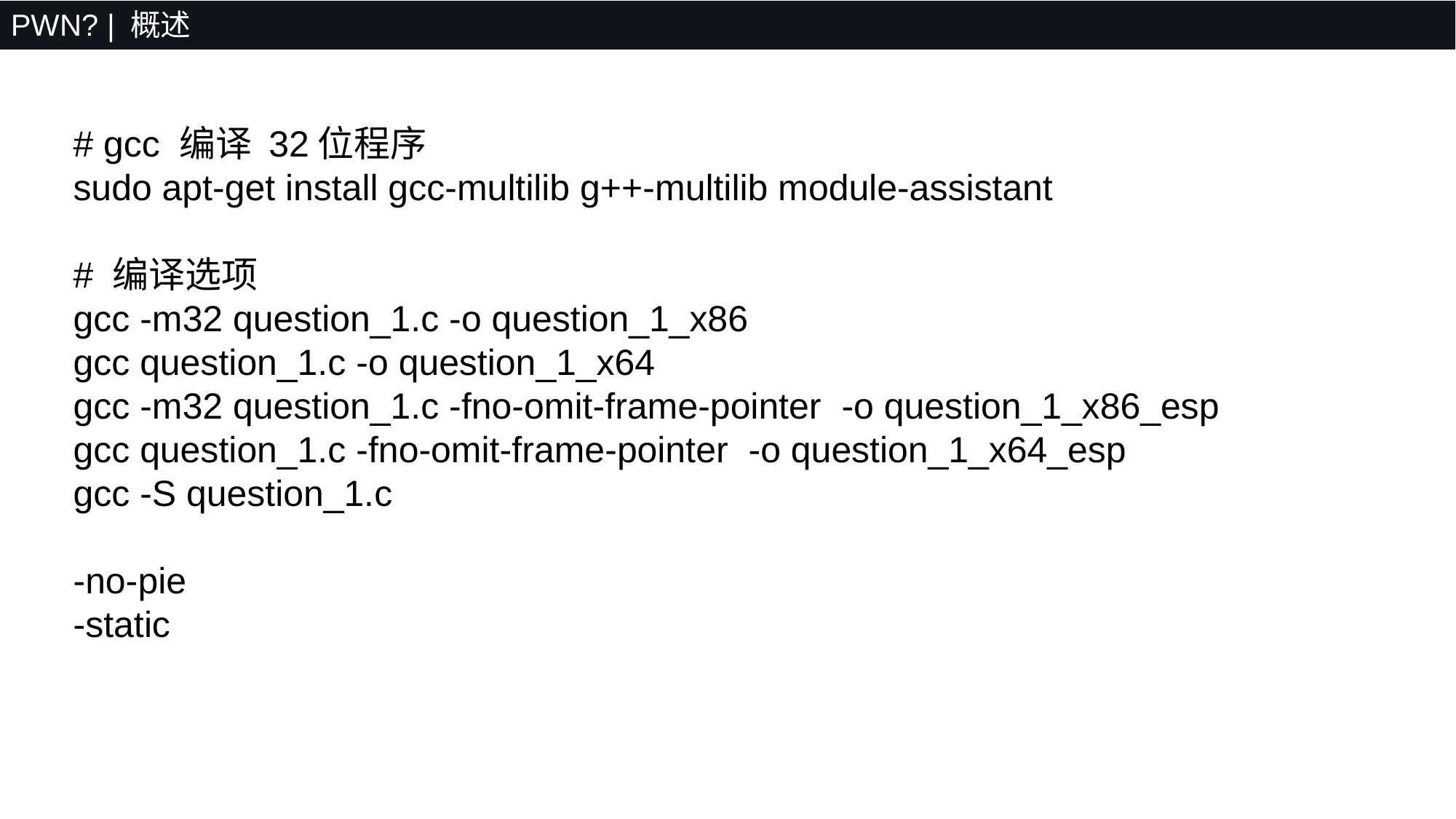

PWN? | 概述
# gcc 编译 32位程序
sudo apt-get install gcc-multilib g++-multilib module-assistant

# 编译选项
gcc -m32 question_1.c -o question_1_x86
gcc question_1.c -o question_1_x64
gcc -m32 question_1.c -fno-omit-frame-pointer  -o question_1_x86_esp
gcc question_1.c -fno-omit-frame-pointer  -o question_1_x64_esp
gcc -S question_1.c

-no-pie
-static